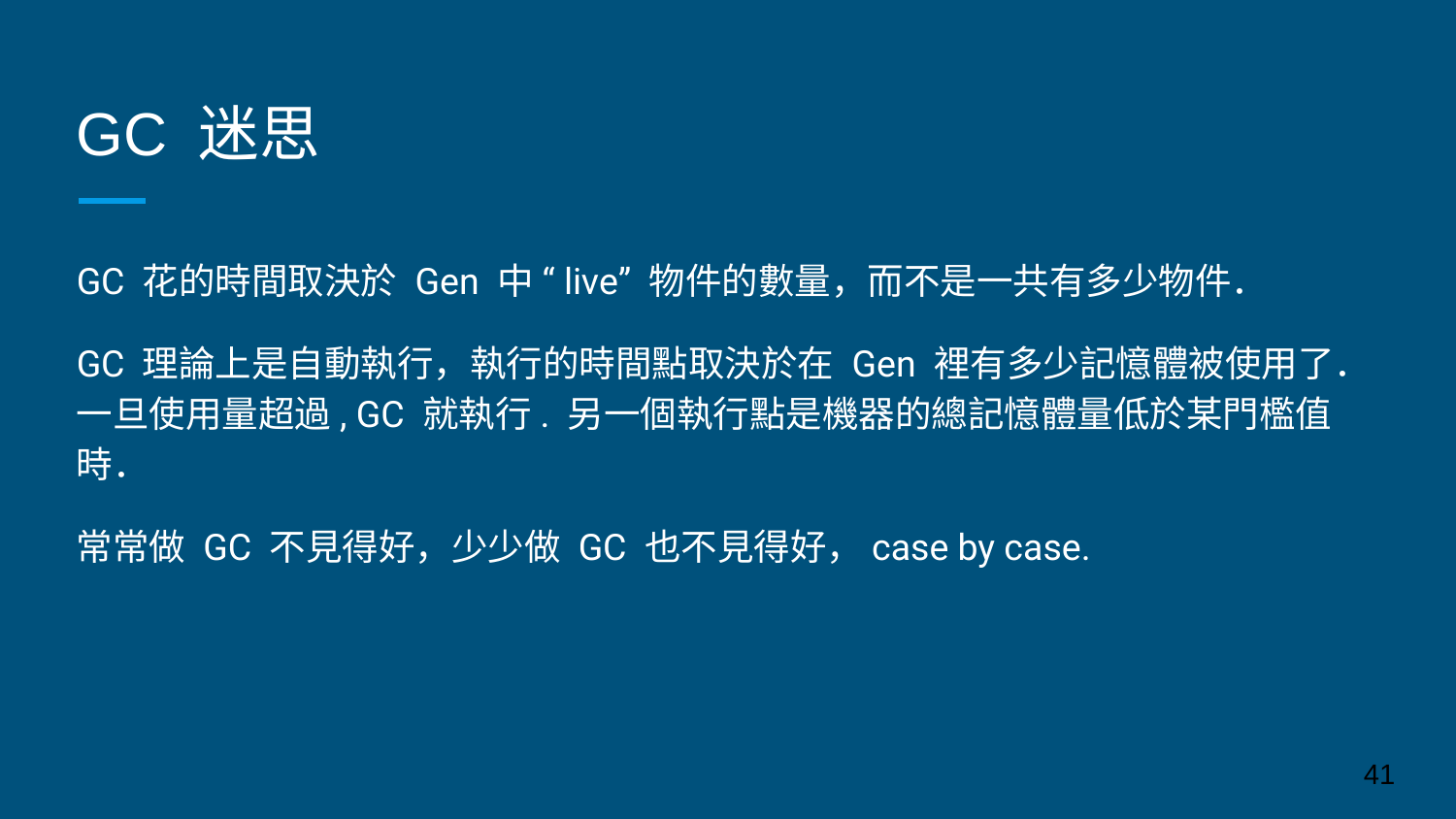

# GC 迷思
GC 花的時間取決於 Gen 中 “live” 物件的數量，而不是一共有多少物件．
GC 理論上是自動執行，執行的時間點取決於在 Gen 裡有多少記憶體被使用了．一旦使用量超過, GC 就執行. 另一個執行點是機器的總記憶體量低於某門檻值時．
常常做 GC 不見得好，少少做 GC 也不見得好，case by case.
41